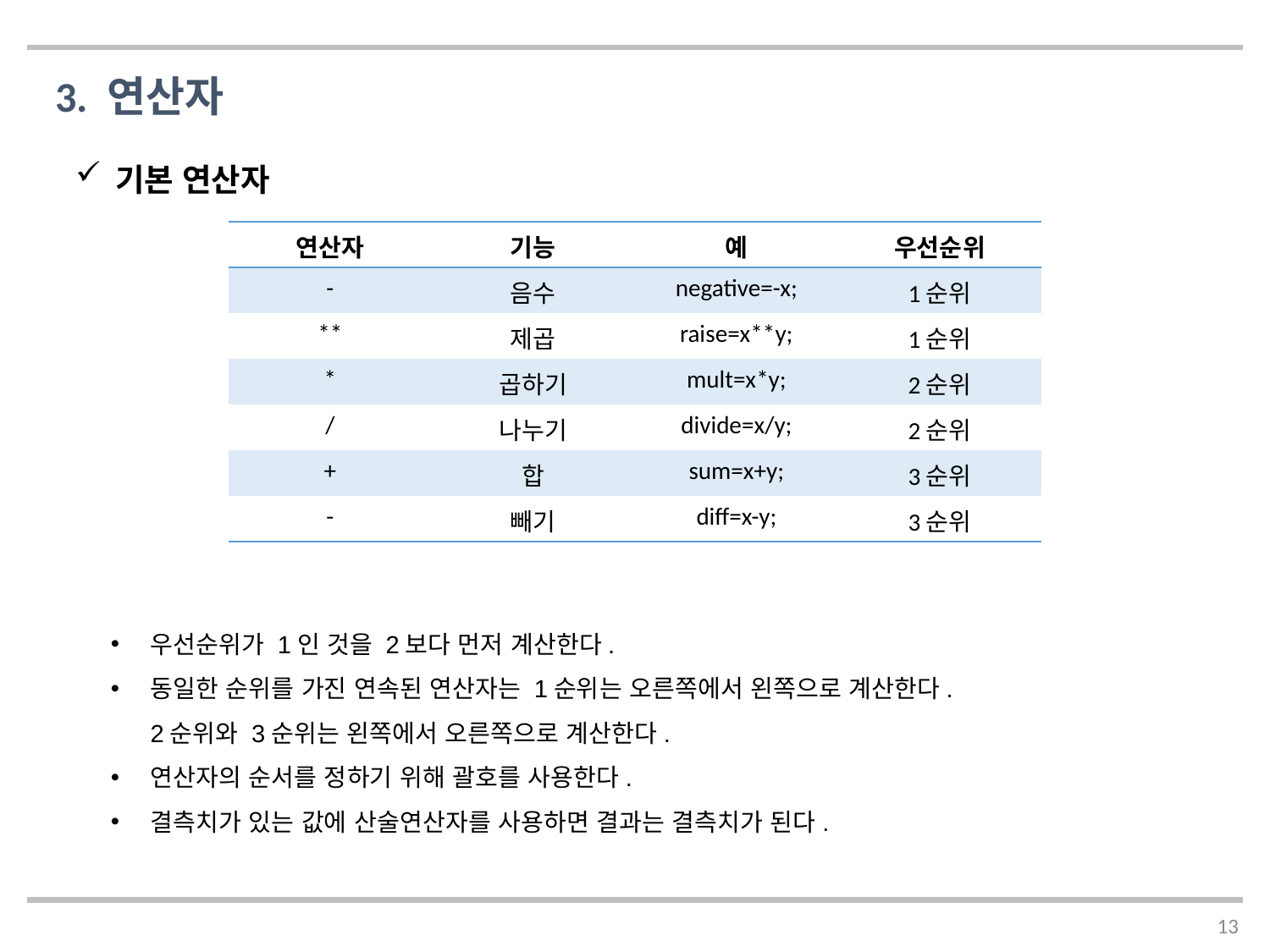

3. 연산자
기본 연산자
| 연산자 | 기능 | 예 | 우선순위 |
| --- | --- | --- | --- |
| - | 음수 | negative=-x; | 1순위 |
| \*\* | 제곱 | raise=x\*\*y; | 1순위 |
| \* | 곱하기 | mult=x\*y; | 2순위 |
| / | 나누기 | divide=x/y; | 2순위 |
| + | 합 | sum=x+y; | 3순위 |
| - | 빼기 | diff=x-y; | 3순위 |
우선순위가 1인 것을 2보다 먼저 계산한다.
동일한 순위를 가진 연속된 연산자는 1순위는 오른쪽에서 왼쪽으로 계산한다.
2순위와 3순위는 왼쪽에서 오른쪽으로 계산한다.
연산자의 순서를 정하기 위해 괄호를 사용한다.
결측치가 있는 값에 산술연산자를 사용하면 결과는 결측치가 된다.